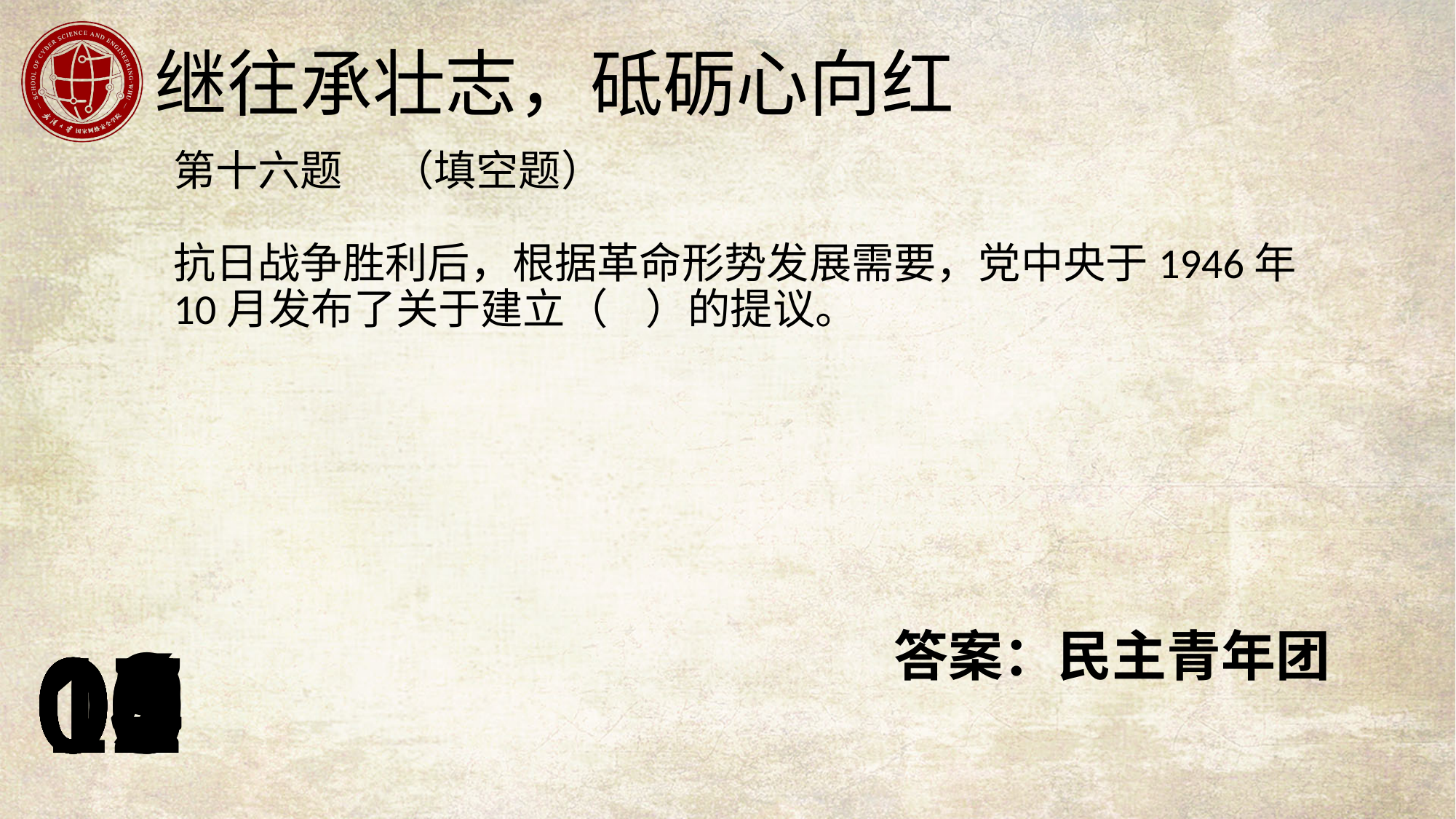

第十六题	（填空题）
抗日战争胜利后，根据革命形势发展需要，党中央于1946年10月发布了关于建立（    ）的提议。
答案：民主青年团